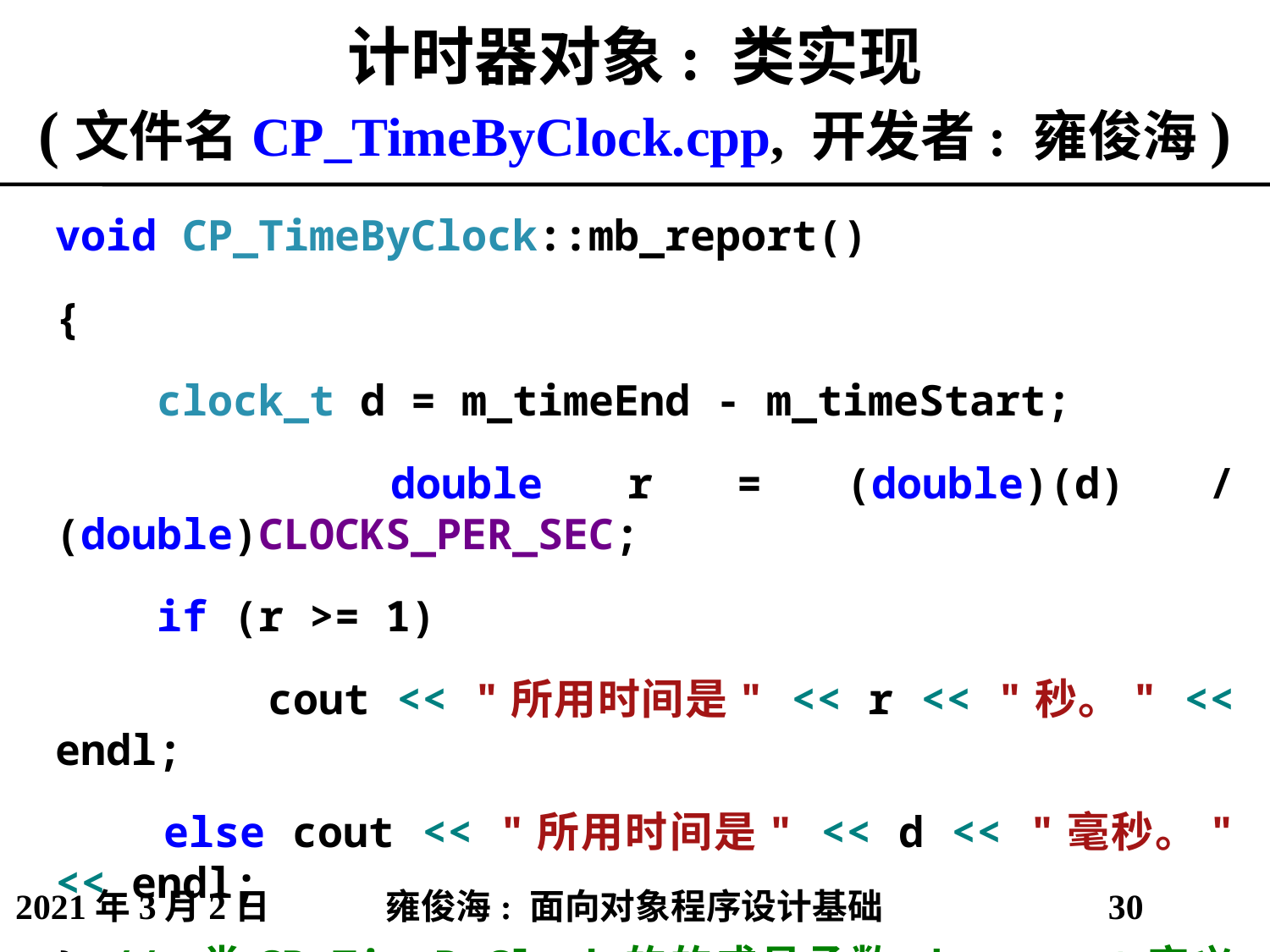

# 计时器对象: 类实现 (文件名CP_TimeByClock.cpp, 开发者: 雍俊海)

void CP_TimeByClock::mb_report()
{
    clock_t d = m_timeEnd - m_timeStart;
    double r = (double)(d) / (double)CLOCKS_PER_SEC;
    if (r >= 1)
        cout << "所用时间是" << r << "秒。" << endl;
    else cout << "所用时间是" << d << "毫秒。" << endl;
} // 类CP_TimeByClock的的成员函数mb_report定义结束
2021年3月2日
雍俊海: 面向对象程序设计基础
30